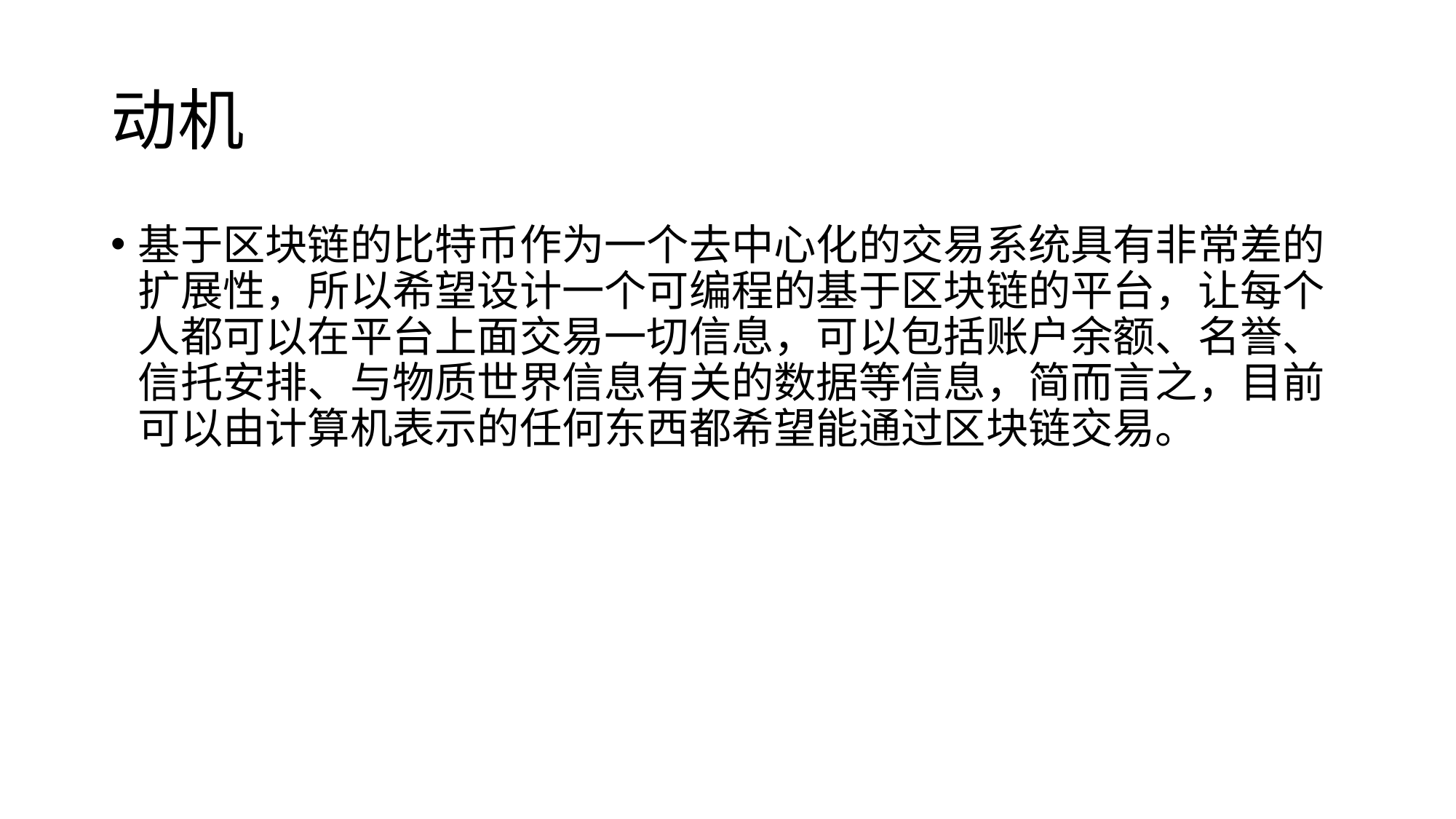

# 动机
基于区块链的比特币作为一个去中心化的交易系统具有非常差的扩展性，所以希望设计一个可编程的基于区块链的平台，让每个人都可以在平台上面交易一切信息，可以包括账户余额、名誉、信托安排、与物质世界信息有关的数据等信息，简而言之，目前可以由计算机表示的任何东西都希望能通过区块链交易。